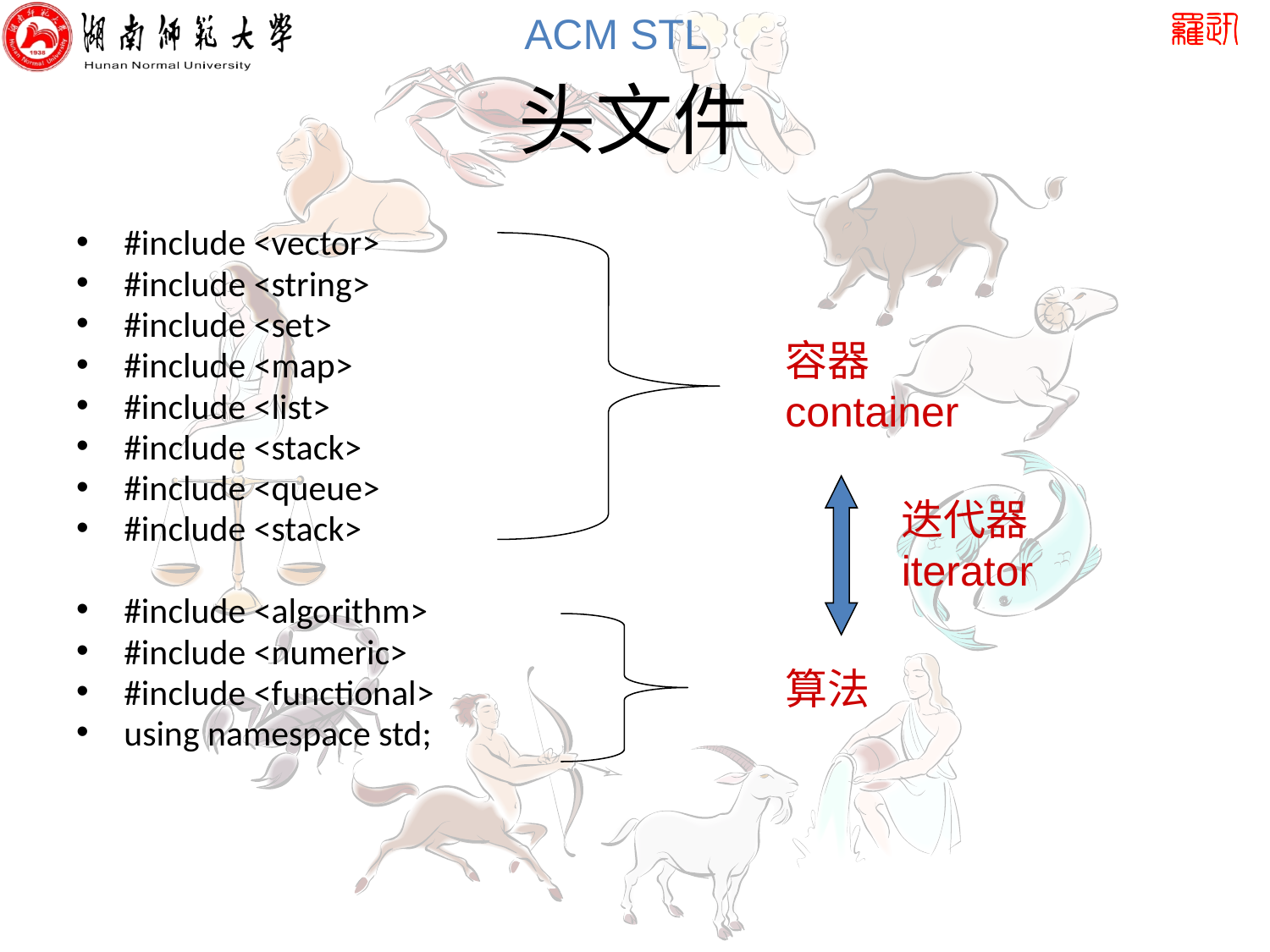

# 头文件
#include <vector>
#include <string>
#include <set>
#include <map>
#include <list>
#include <stack>
#include <queue>
#include <stack>

#include <algorithm>
#include <numeric>
#include <functional>
using namespace std;

容器container

迭代器iterator

算法